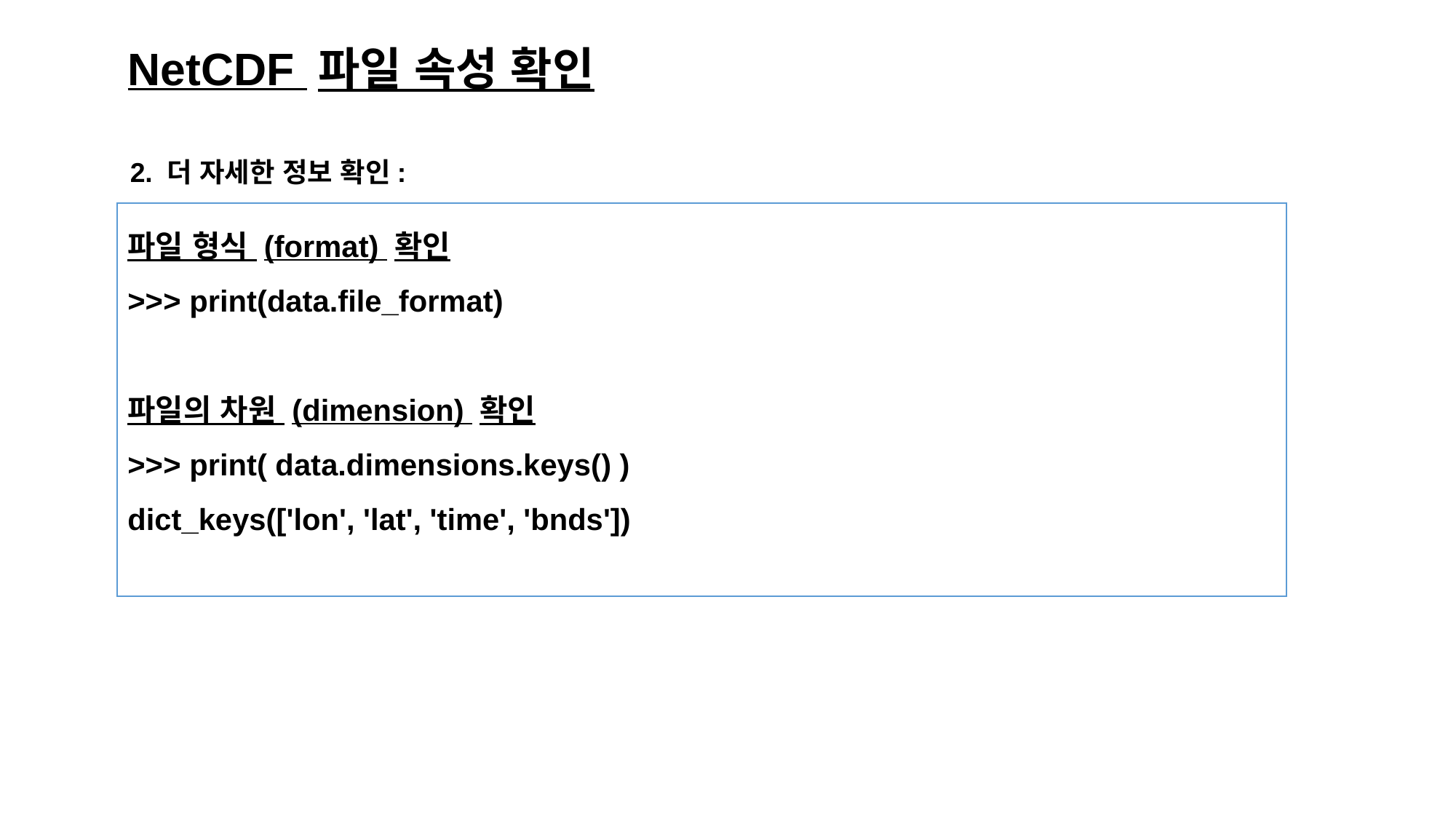

# NetCDF 파일 속성 확인
 2. 더 자세한 정보 확인:
파일 형식 (format) 확인
>>> print(data.file_format)

파일의 차원 (dimension) 확인
>>> print( data.dimensions.keys() )
dict_keys(['lon', 'lat', 'time', 'bnds'])